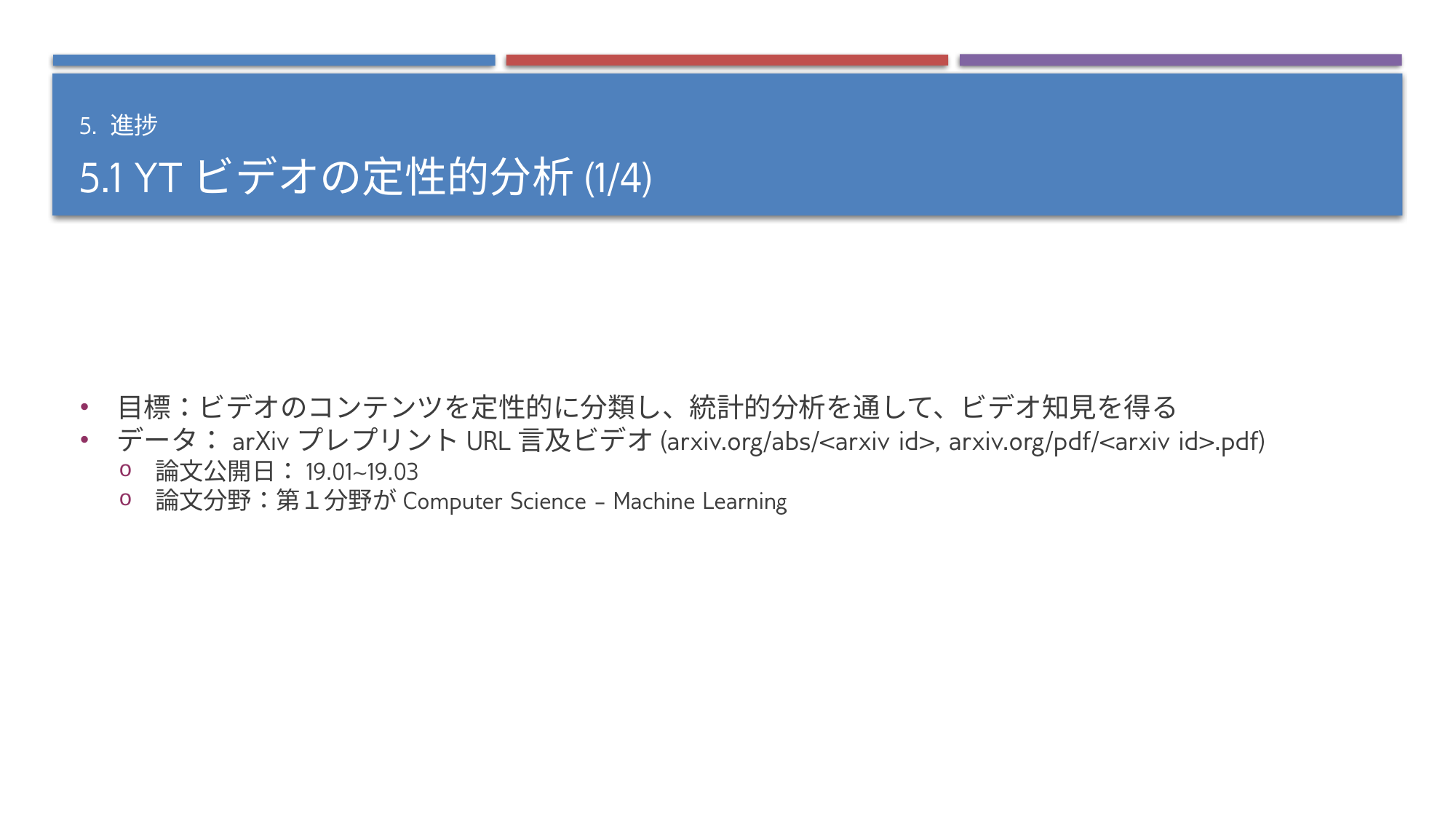

5. 進捗
5.1 YTビデオの定性的分析(1/4)
目標：ビデオのコンテンツを定性的に分類し、統計的分析を通して、ビデオ知見を得る
データ：arXivプレプリントURL言及ビデオ(arxiv.org/abs/<arxiv id>, arxiv.org/pdf/<arxiv id>.pdf)
論文公開日：19.01~19.03
論文分野：第１分野がComputer Science – Machine Learning